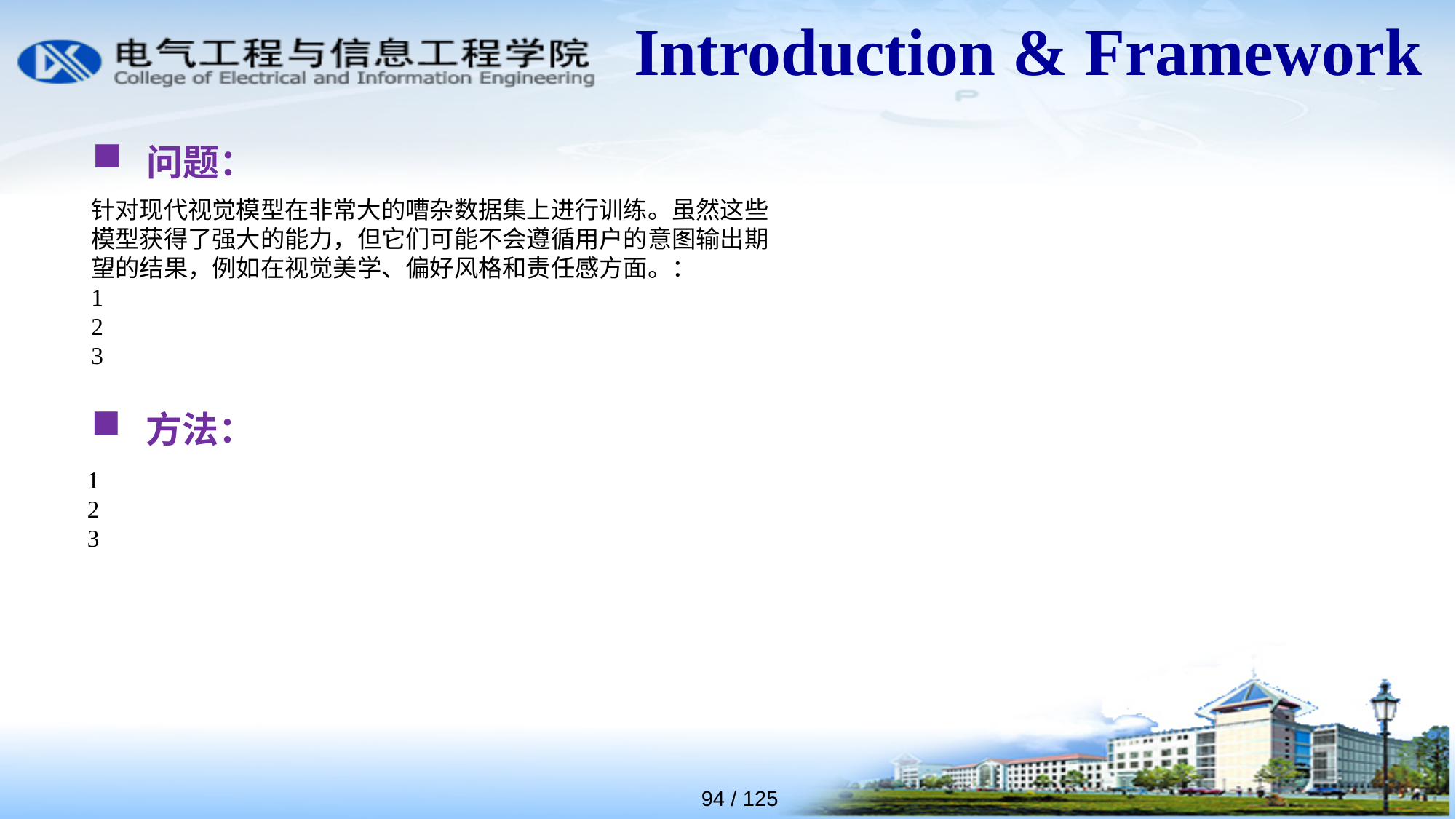

Introduction & Framework
问题：
针对现代视觉模型在非常大的嘈杂数据集上进行训练。虽然这些模型获得了强大的能力，但它们可能不会遵循用户的意图输出期望的结果，例如在视觉美学、偏好风格和责任感方面。：
1
2
3
方法：
1
2
3
94 / 125